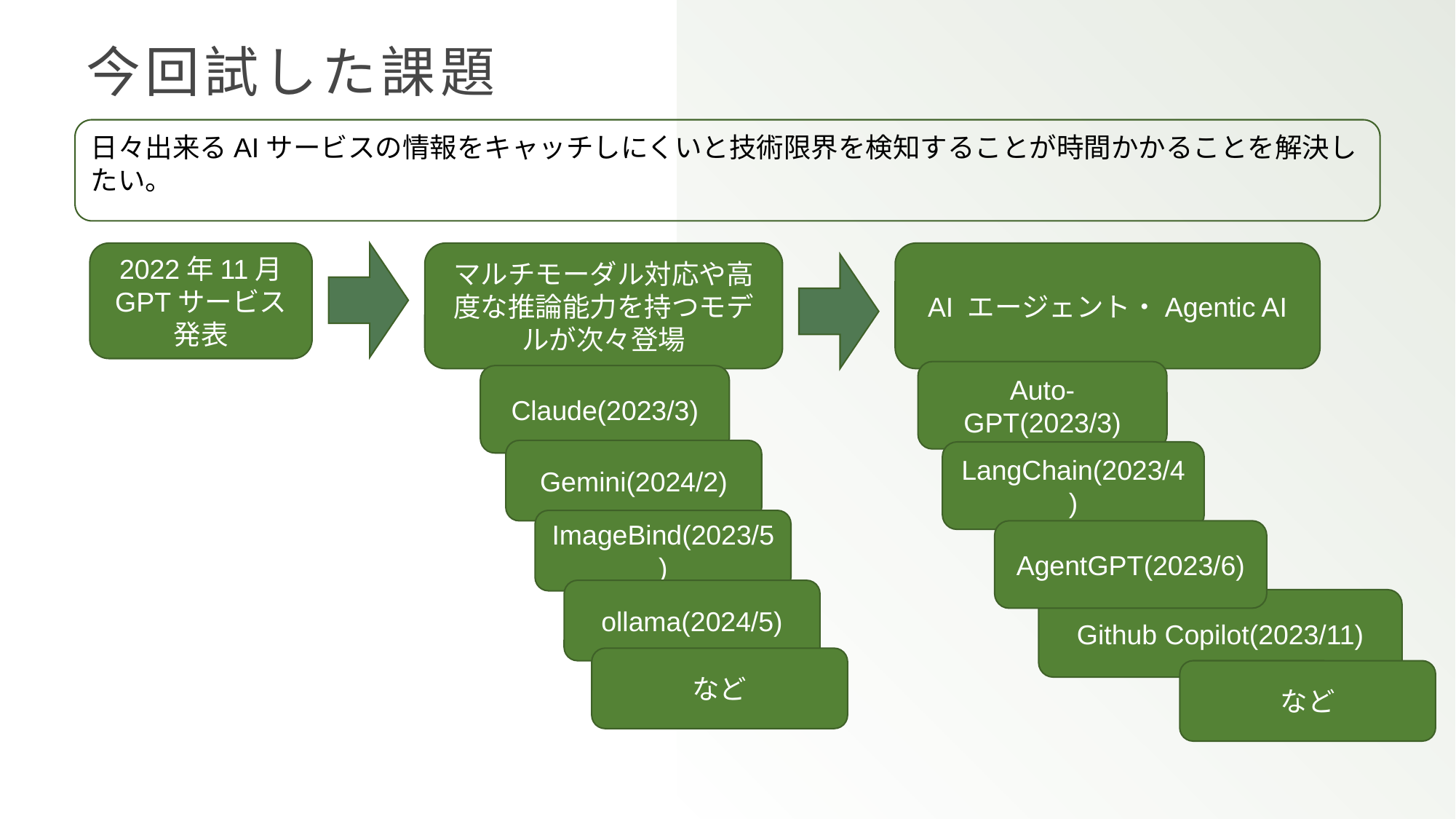

今回試した課題
日々出来るAIサービスの情報をキャッチしにくいと技術限界を検知することが時間かかることを解決したい。
2022年11月
GPTサービス発表

マルチモーダル対応や高度な推論能力を持つモデルが次々登場
AI エージェント・Agentic AI

Auto-GPT(2023/3)
Claude(2023/3)
Gemini(2024/2)
LangChain(2023/4)
ImageBind(2023/5)
AgentGPT(2023/6)
ollama(2024/5)
Github Copilot(2023/11)
など
など